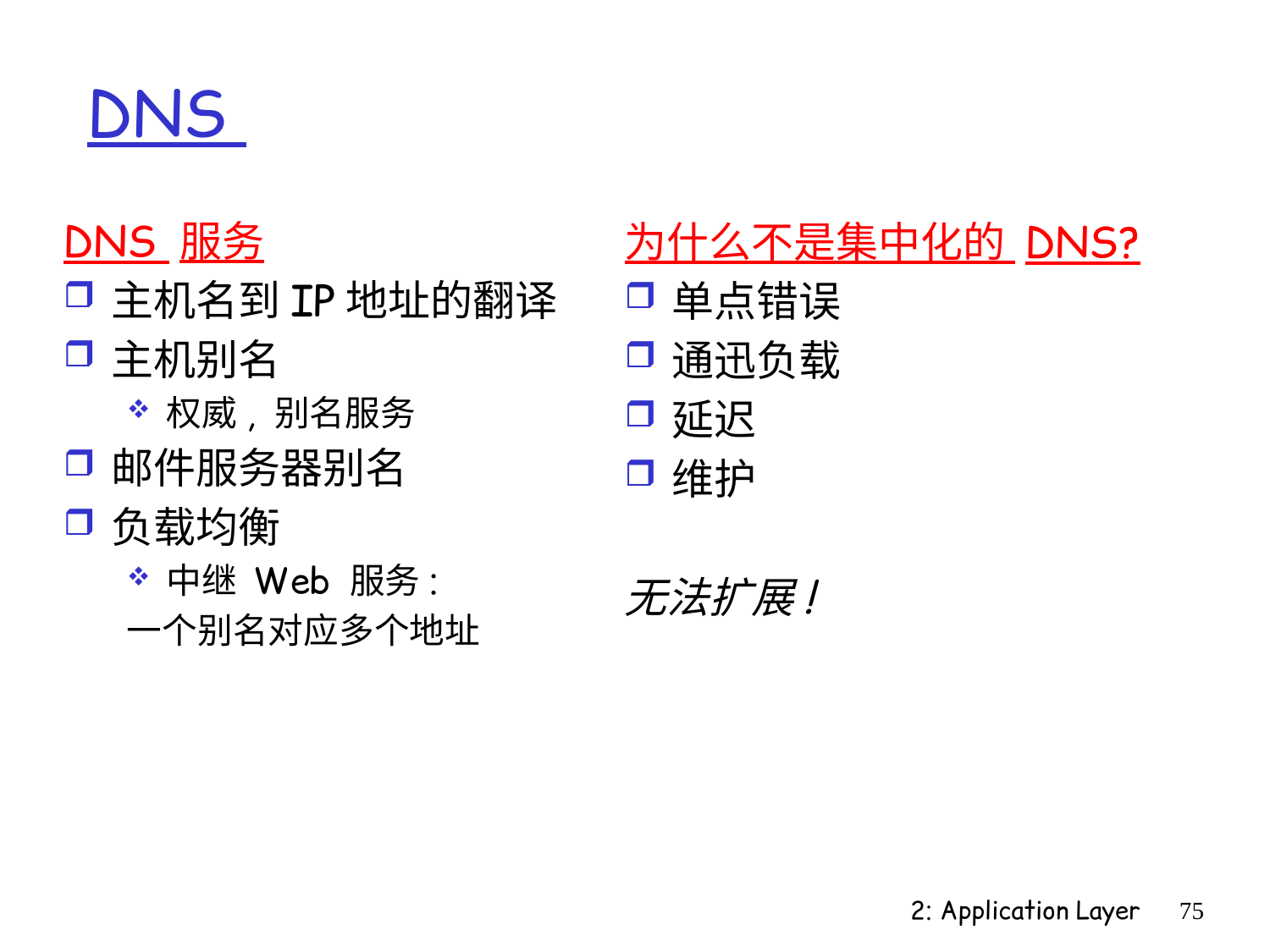

# DNS
DNS 服务
主机名到IP地址的翻译
主机别名
权威, 别名服务
邮件服务器别名
负载均衡
中继 Web 服务:
一个别名对应多个地址

为什么不是集中化的 DNS?
单点错误
通迅负载
延迟
维护

无法扩展!
2: Application Layer
75